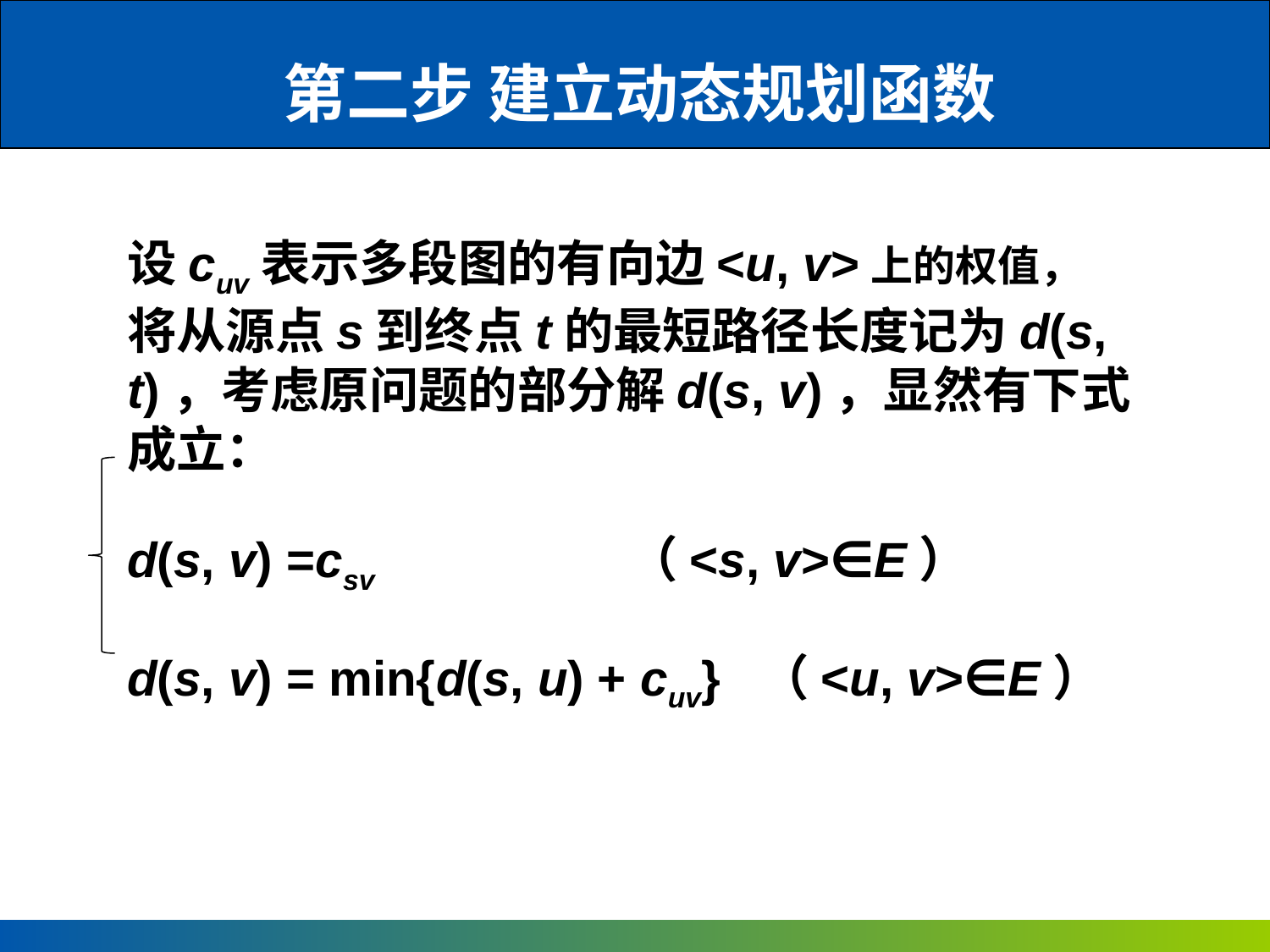

第二步 建立动态规划函数
设cuv表示多段图的有向边<u, v>上的权值，
将从源点s到终点t的最短路径长度记为d(s, t)，考虑原问题的部分解d(s, v)，显然有下式成立：

d(s, v) =csv                  （<s, v>∈E）

d(s, v) = min{d(s, u) + cuv}  （<u, v>∈E）